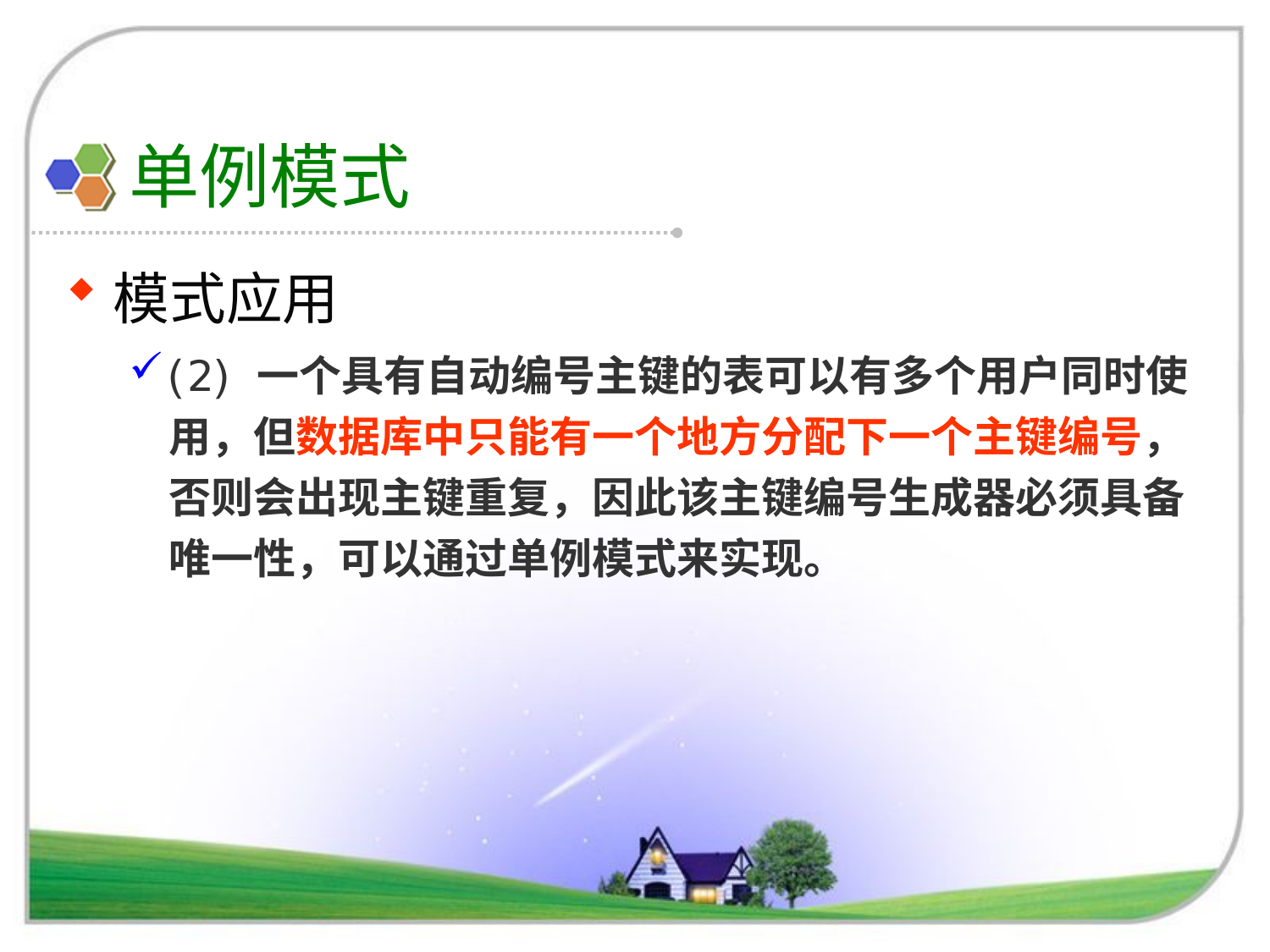

# 单例模式
模式应用
(2) 一个具有自动编号主键的表可以有多个用户同时使用，但数据库中只能有一个地方分配下一个主键编号，否则会出现主键重复，因此该主键编号生成器必须具备唯一性，可以通过单例模式来实现。